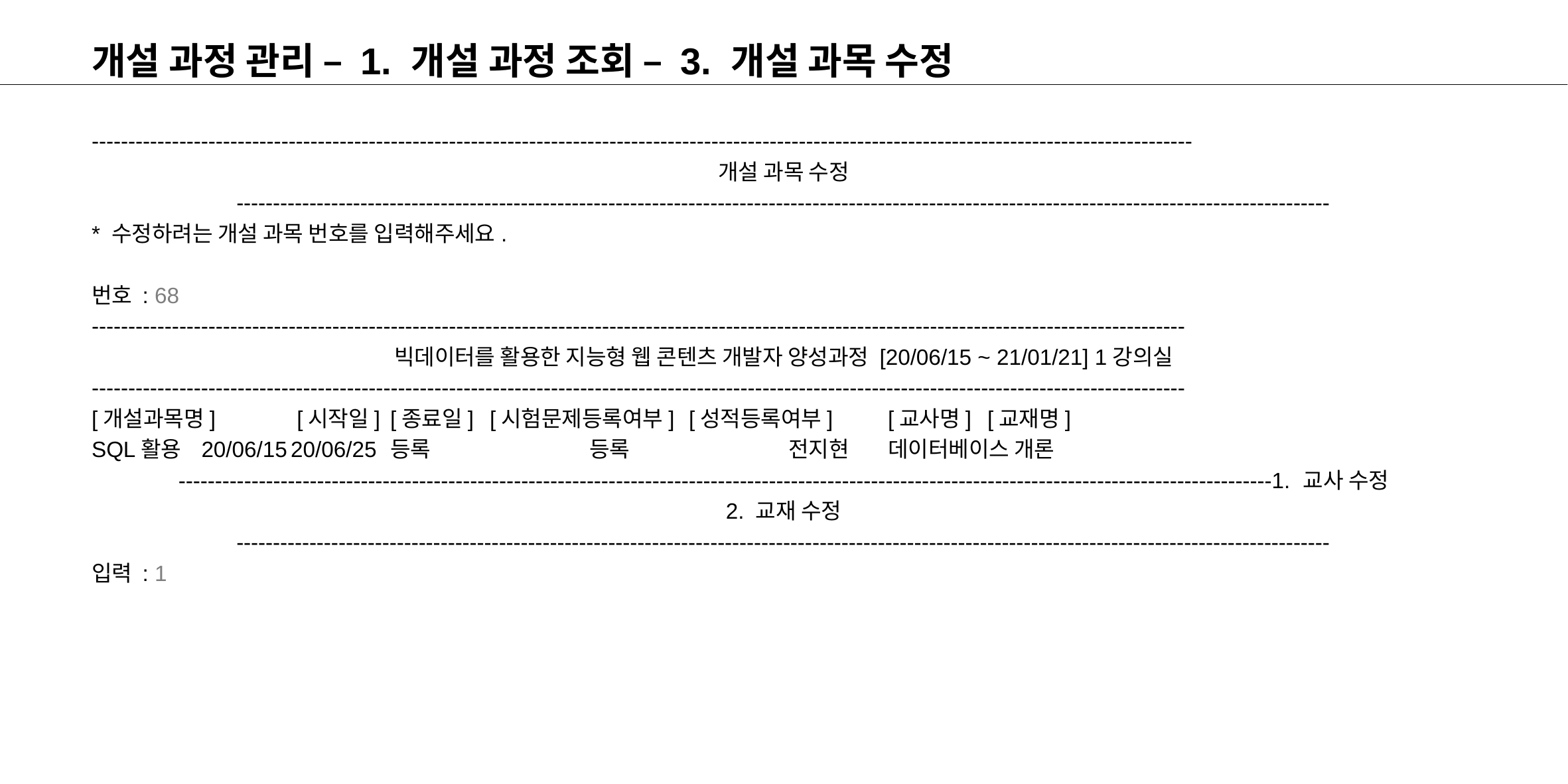

# 개설 과정 관리 – 1. 개설 과정 조회 – 3. 개설 과목 수정
-------------------------------------------------------------------------------------------------------------------------------------------------------
개설 과목 수정
------------------------------------------------------------------------------------------------------------------------------------------------------
* 수정하려는 개설 과목 번호를 입력해주세요.

번호 : 68
------------------------------------------------------------------------------------------------------------------------------------------------------
빅데이터를 활용한 지능형 웹 콘텐츠 개발자 양성과정 [20/06/15 ~ 21/01/21] 1강의실
------------------------------------------------------------------------------------------------------------------------------------------------------
[개설과목명]	 [시작일]	[종료일]	[시험문제등록여부]	[성적등록여부]	[교사명]	[교재명]
SQL활용	 20/06/15	20/06/25	등록		등록		전지현	데이터베이스 개론
------------------------------------------------------------------------------------------------------------------------------------------------------1. 교사 수정
2. 교재 수정
------------------------------------------------------------------------------------------------------------------------------------------------------
입력 : 1